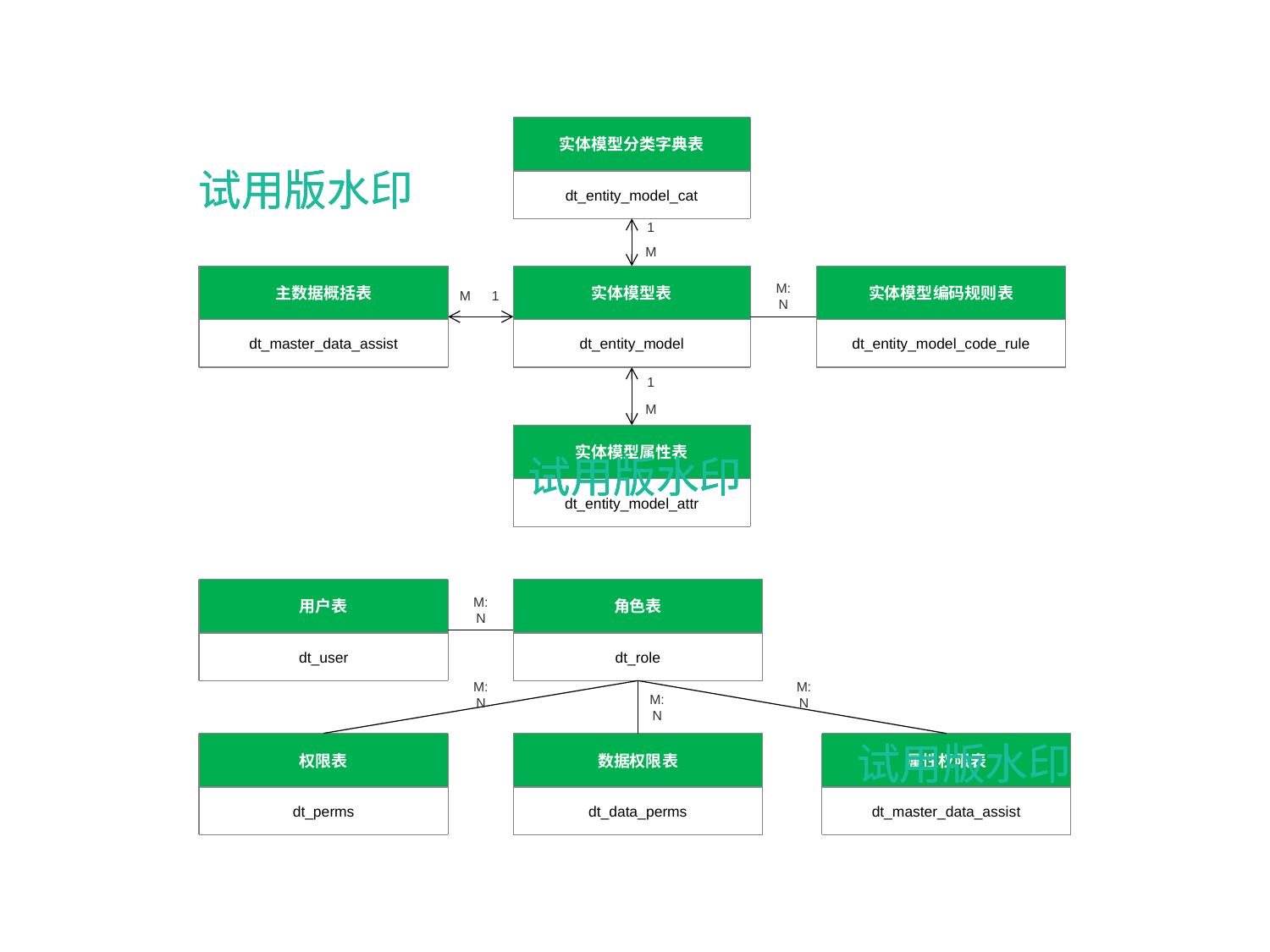

试用版水印
试用版水印
试用版水印
实体模型分类字典表
dt_entity_model_cat
1
M
主数据概括表
dt_master_data_assist
实体模型表
dt_entity_model

实体模型编码规则表
dt_entity_model_code_rule
M
1
M:N

1
M
试用版水印
试用版水印
试用版水印
实体模型属性表
dt_entity_model_attr

用户表
dt_user
角色表
dt_role
M:N

M:N
M:N
试用版水印
试用版水印
试用版水印
M:N

权限表
dt_perms
数据权限表
dt_data_perms
属性权限表
dt_master_data_assist